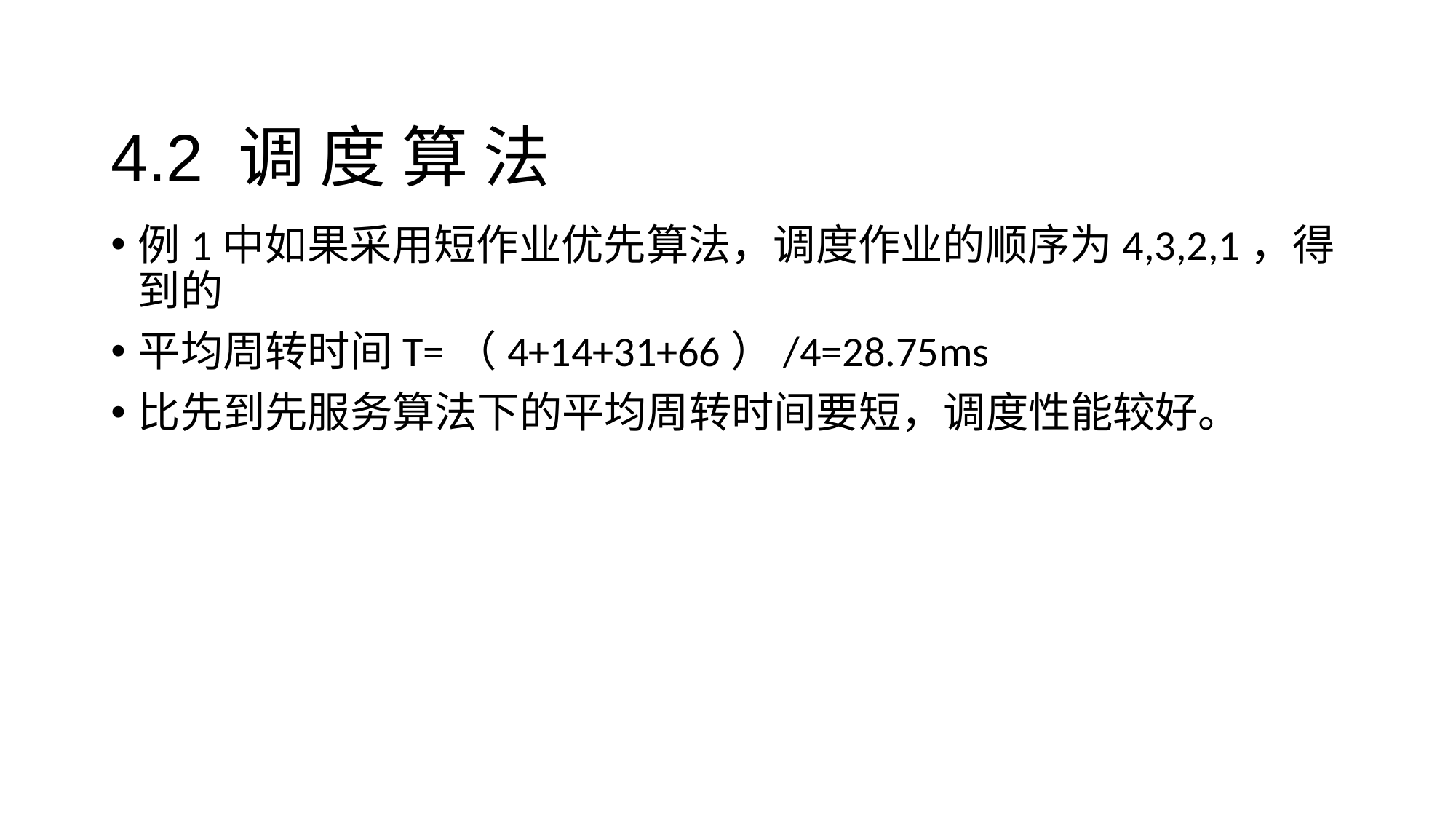

# 4.2 调 度 算 法
例1中如果采用短作业优先算法，调度作业的顺序为4,3,2,1，得到的
平均周转时间T=（4+14+31+66）/4=28.75ms
比先到先服务算法下的平均周转时间要短，调度性能较好。
6